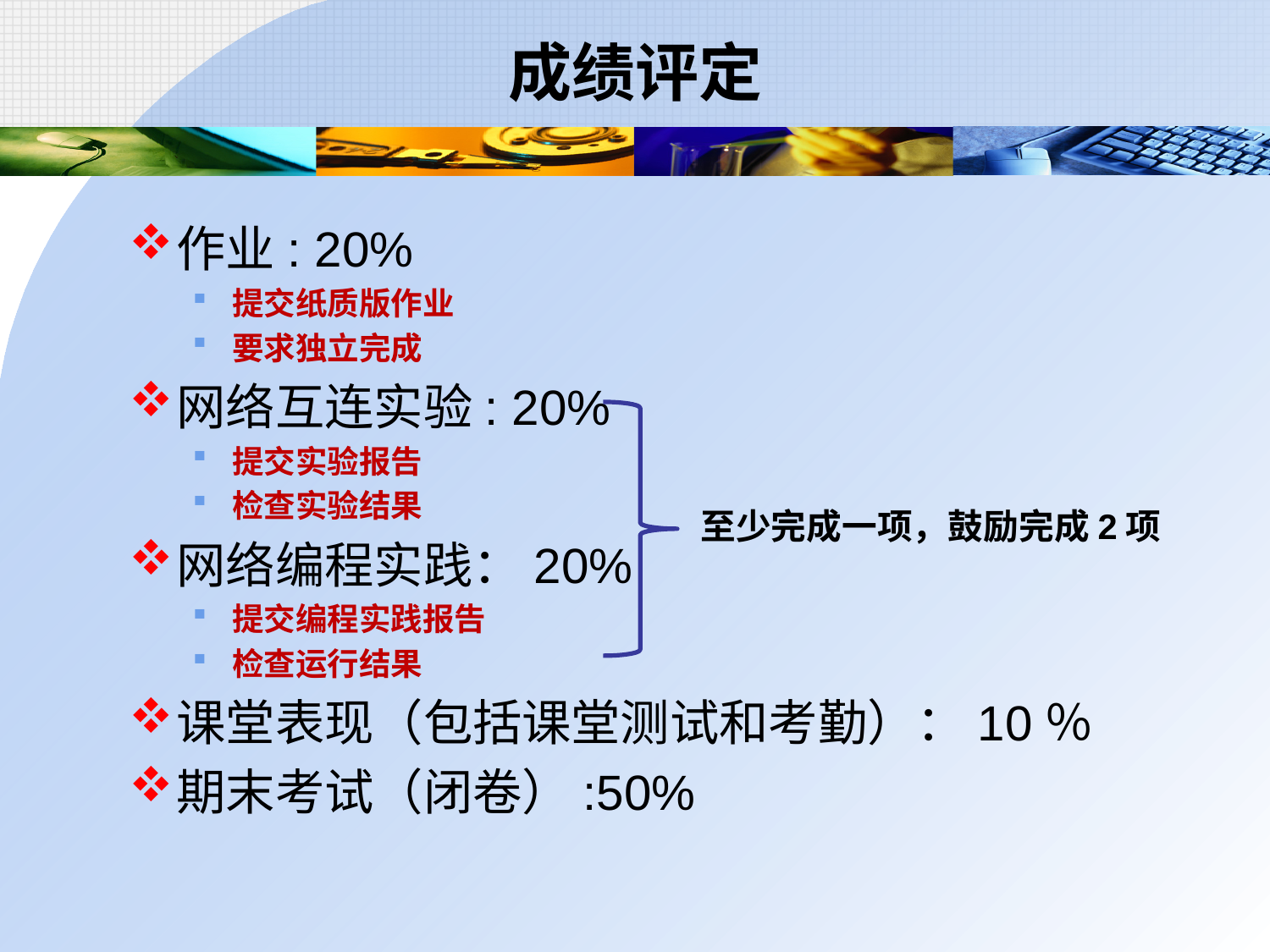

# 成绩评定
作业: 20%
提交纸质版作业
要求独立完成
网络互连实验: 20%
提交实验报告
检查实验结果
网络编程实践：20%
提交编程实践报告
检查运行结果
课堂表现（包括课堂测试和考勤）：10％
期末考试（闭卷）:50%

至少完成一项，鼓励完成2项